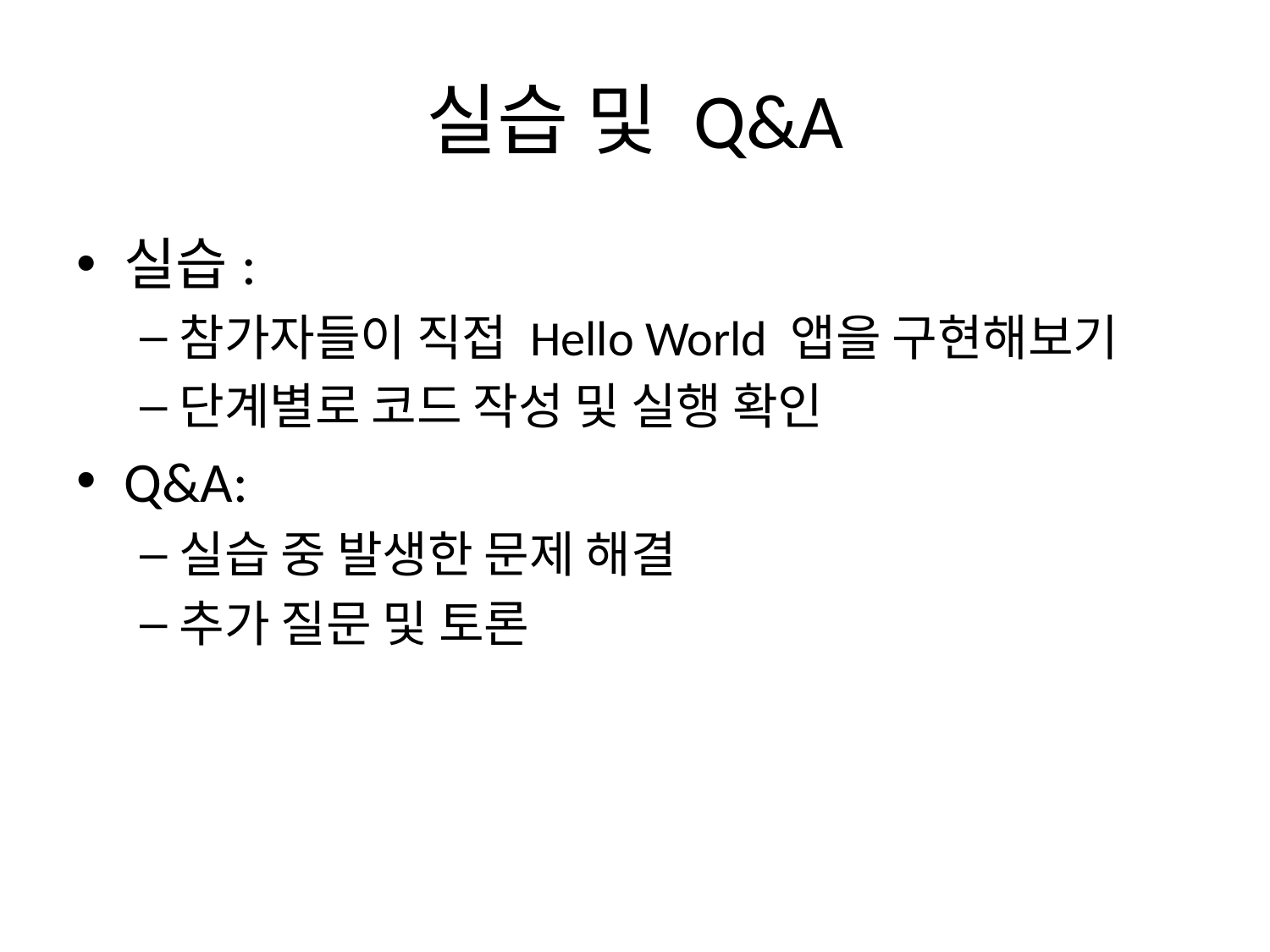

# 실습 및 Q&A
실습:
참가자들이 직접 Hello World 앱을 구현해보기
단계별로 코드 작성 및 실행 확인
Q&A:
실습 중 발생한 문제 해결
추가 질문 및 토론